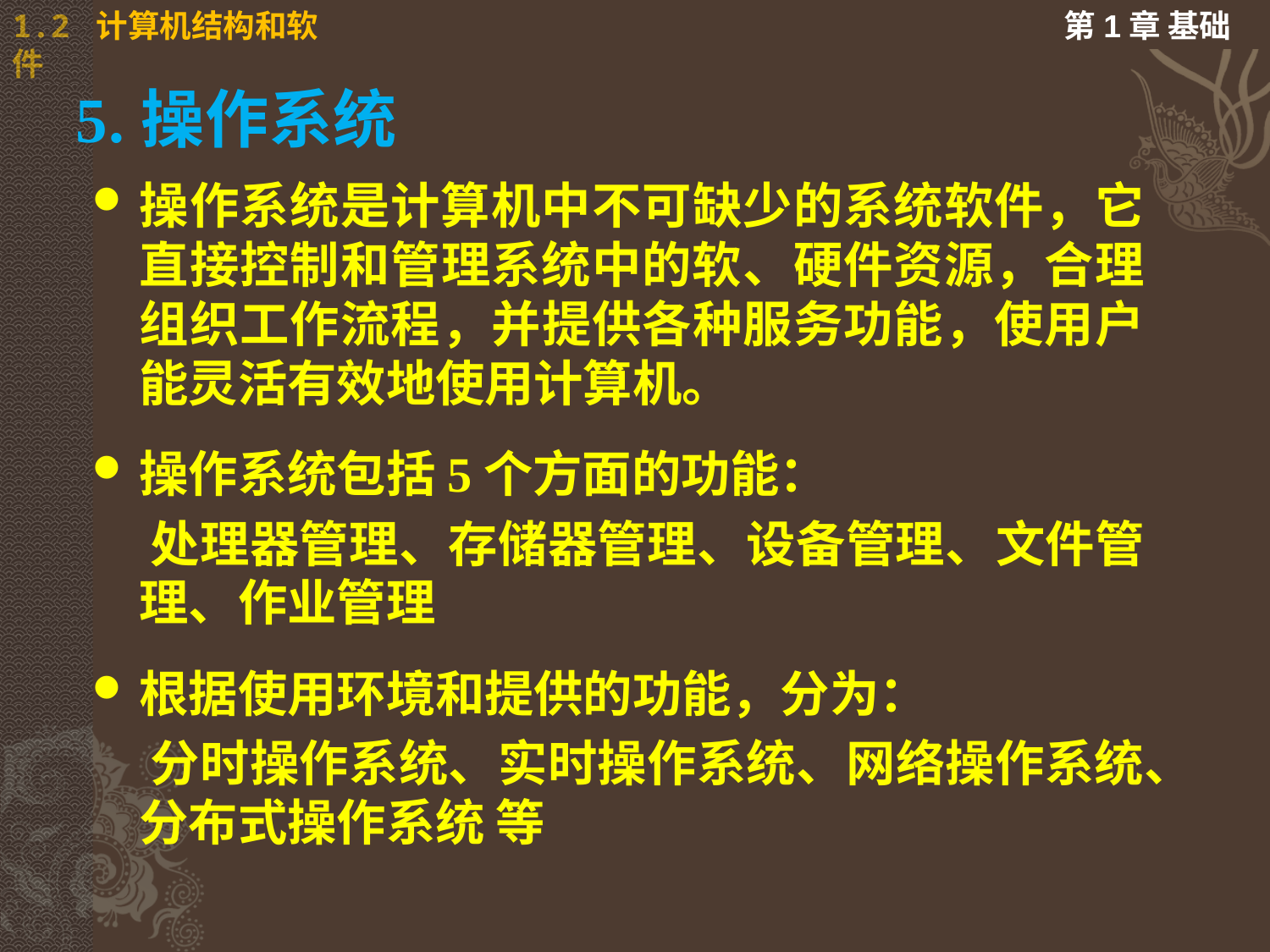

# 5.操作系统
操作系统是计算机中不可缺少的系统软件，它直接控制和管理系统中的软、硬件资源，合理组织工作流程，并提供各种服务功能，使用户能灵活有效地使用计算机。
操作系统包括5个方面的功能：
    处理器管理、存储器管理、设备管理、文件管理、作业管理
根据使用环境和提供的功能，分为：
    分时操作系统、实时操作系统、网络操作系统、分布式操作系统 等